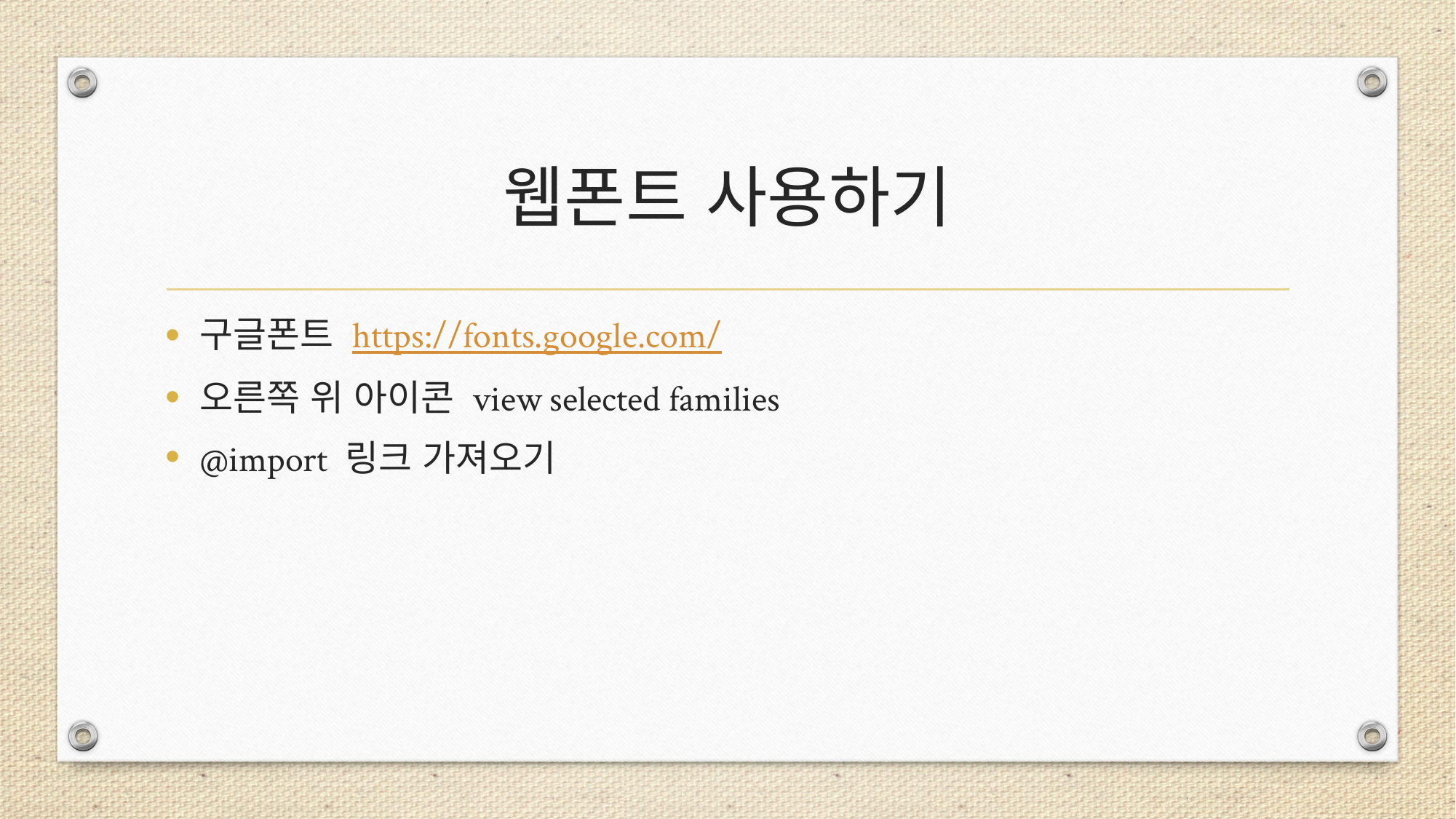

# 웹폰트 사용하기
구글폰트 https://fonts.google.com/
오른쪽 위 아이콘 view selected families
@import 링크 가져오기